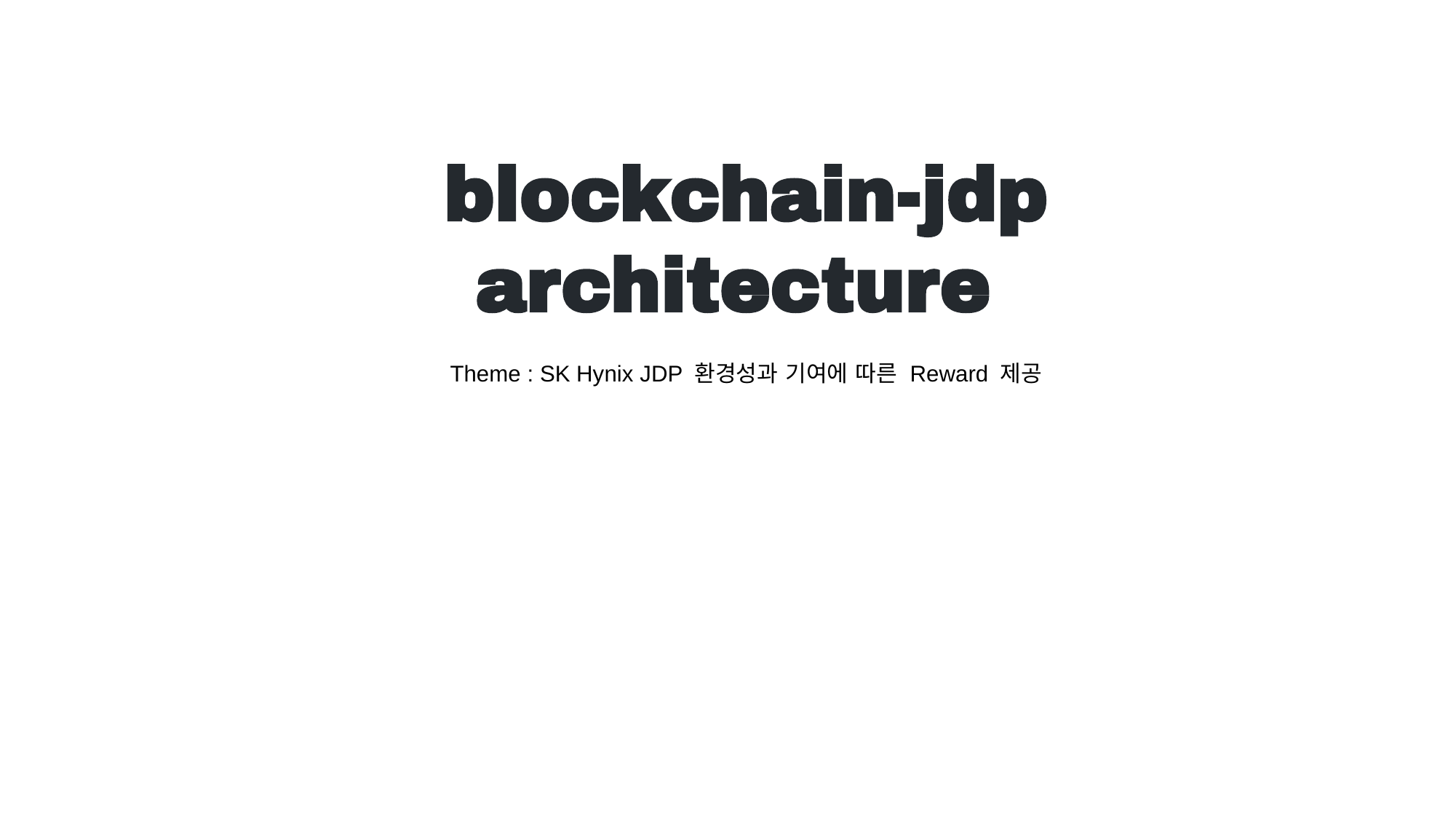

blockchain-jdp architecture
Theme : SK Hynix JDP 환경성과 기여에 따른 Reward 제공